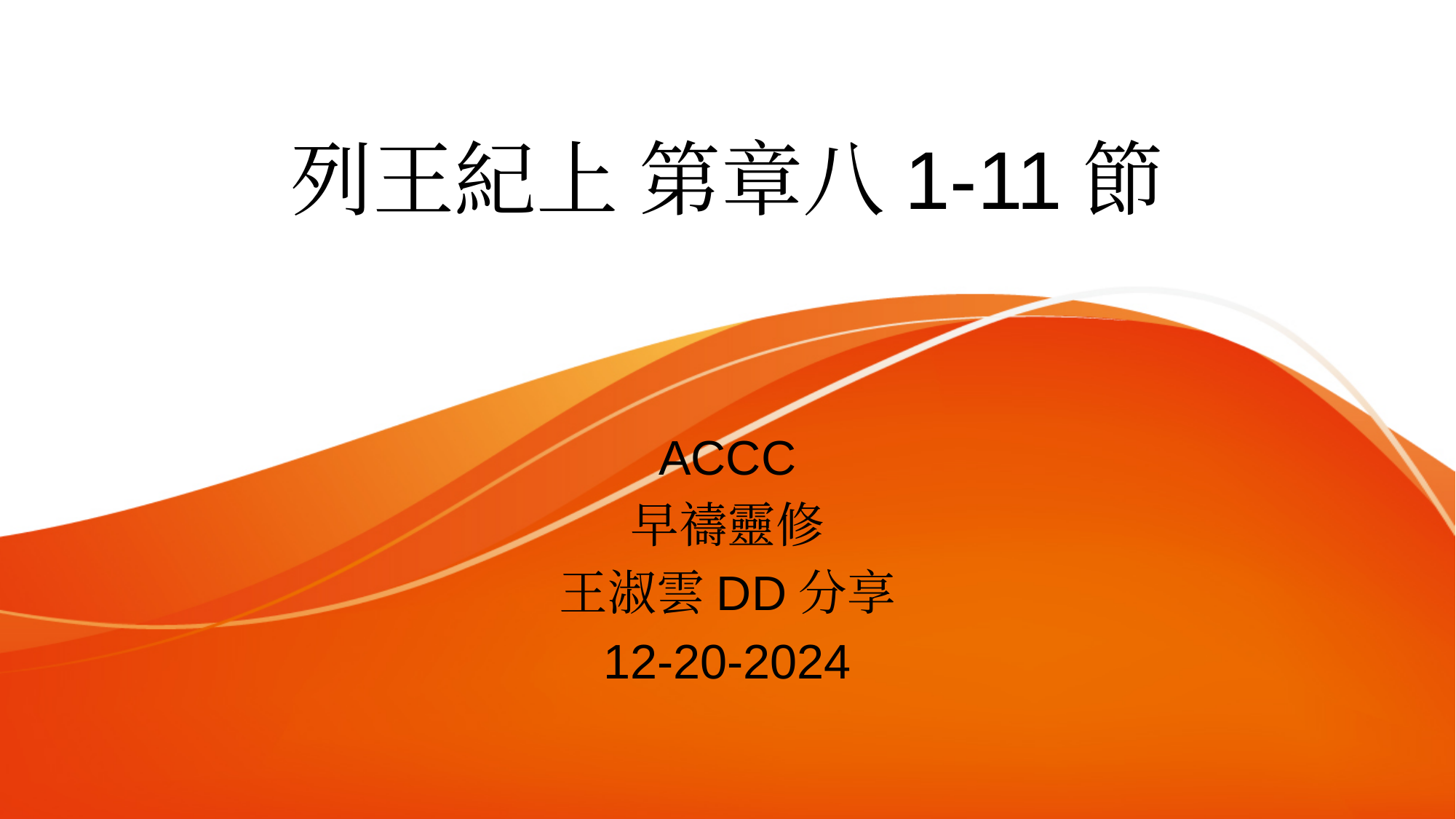

# 列王紀上 第章八1-11節

ACCC
早禱靈修
王淑雲DD分享
12-20-2024